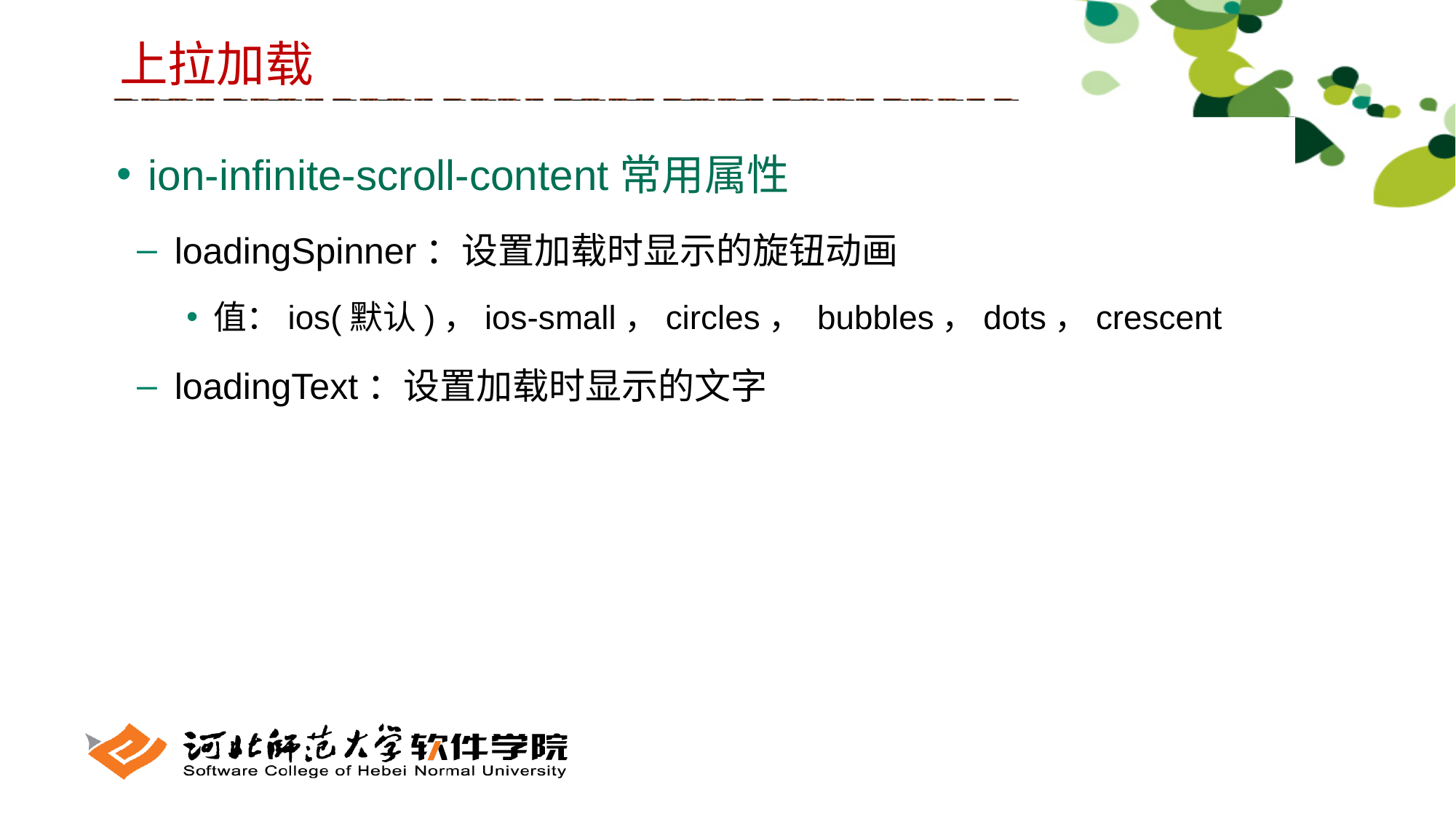

上拉加载
 ion-infinite-scroll-content常用属性
 loadingSpinner：设置加载时显示的旋钮动画
 值：ios(默认)，ios-small，circles， bubbles，dots，crescent
 loadingText：设置加载时显示的文字